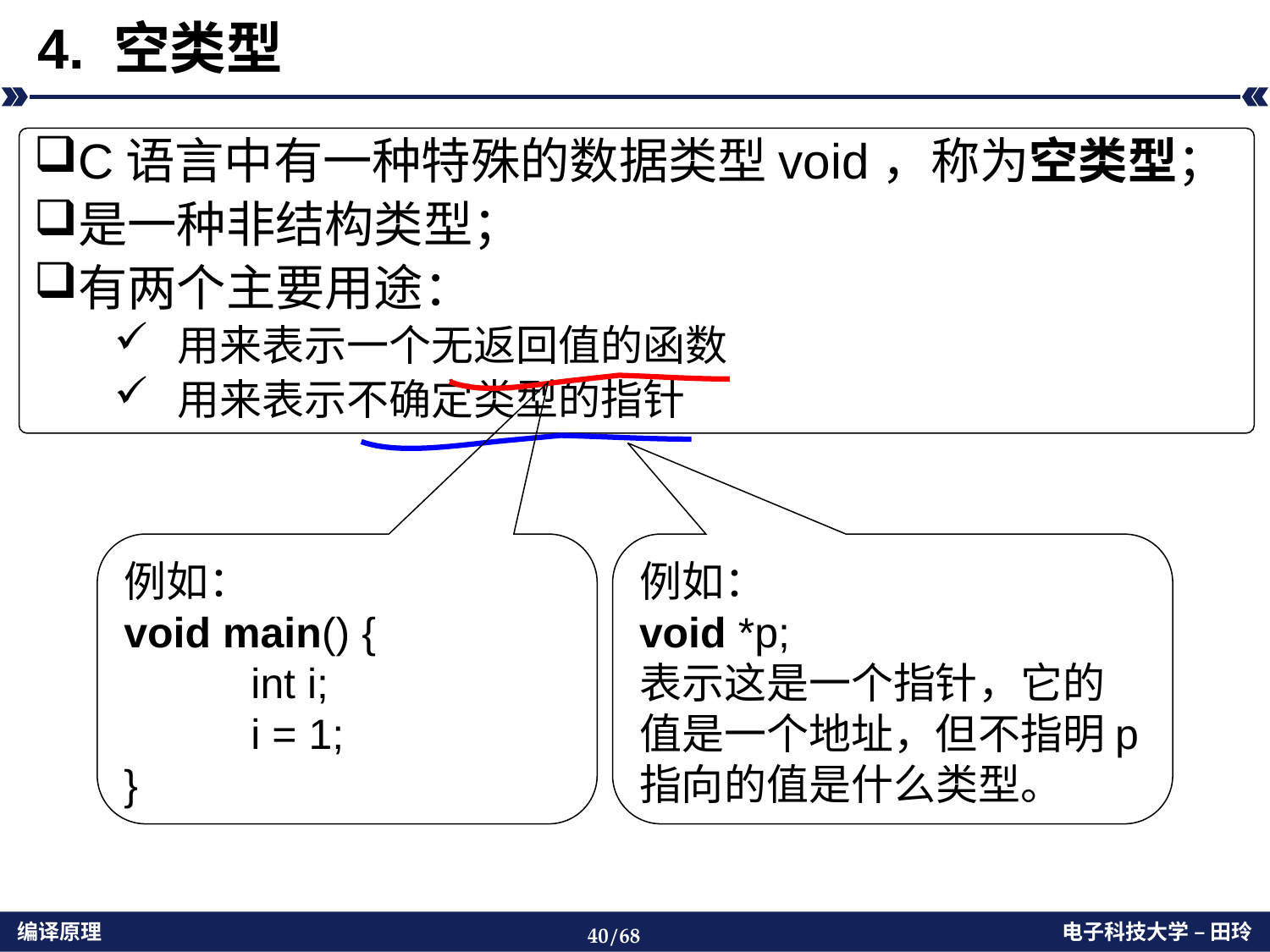

# 4. 空类型
C语言中有一种特殊的数据类型void，称为空类型；
是一种非结构类型；
有两个主要用途：
用来表示一个无返回值的函数
用来表示不确定类型的指针

例如：
void main() {
	int i;
	i = 1;
}
例如：
void *p;
表示这是一个指针，它的值是一个地址，但不指明p指向的值是什么类型。